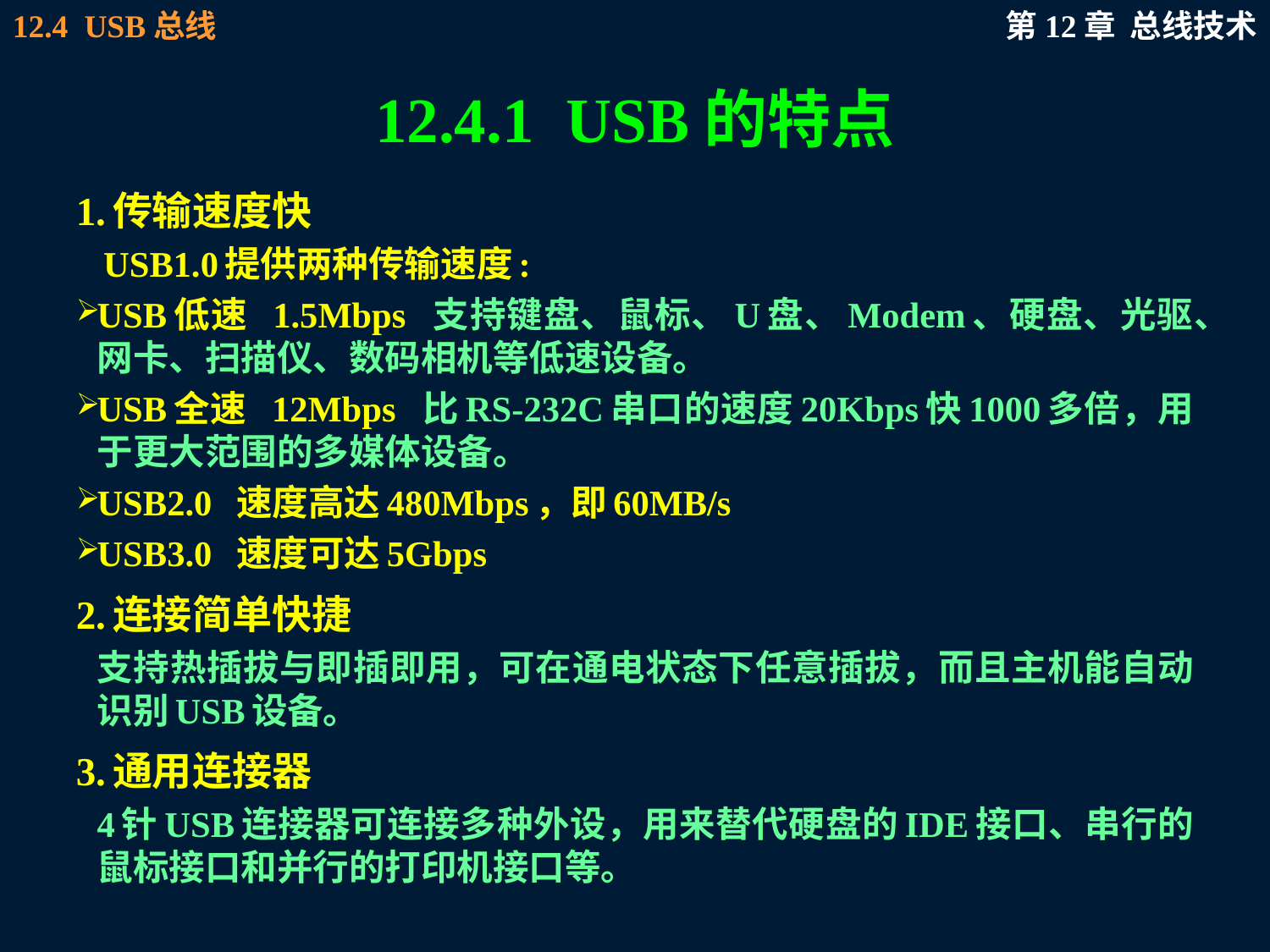

# 12.4.1  USB的特点
1.传输速度快
   USB1.0提供两种传输速度:
USB低速  1.5Mbps  支持键盘、鼠标、U盘、Modem、硬盘、光驱、网卡、扫描仪、数码相机等低速设备。
USB全速  12Mbps  比RS-232C串口的速度20Kbps快1000多倍，用于更大范围的多媒体设备。
USB2.0  速度高达480Mbps，即60MB/s
USB3.0  速度可达5Gbps
2.连接简单快捷
支持热插拔与即插即用，可在通电状态下任意插拔，而且主机能自动识别USB设备。
3.通用连接器
4针USB连接器可连接多种外设，用来替代硬盘的IDE接口、串行的鼠标接口和并行的打印机接口等。